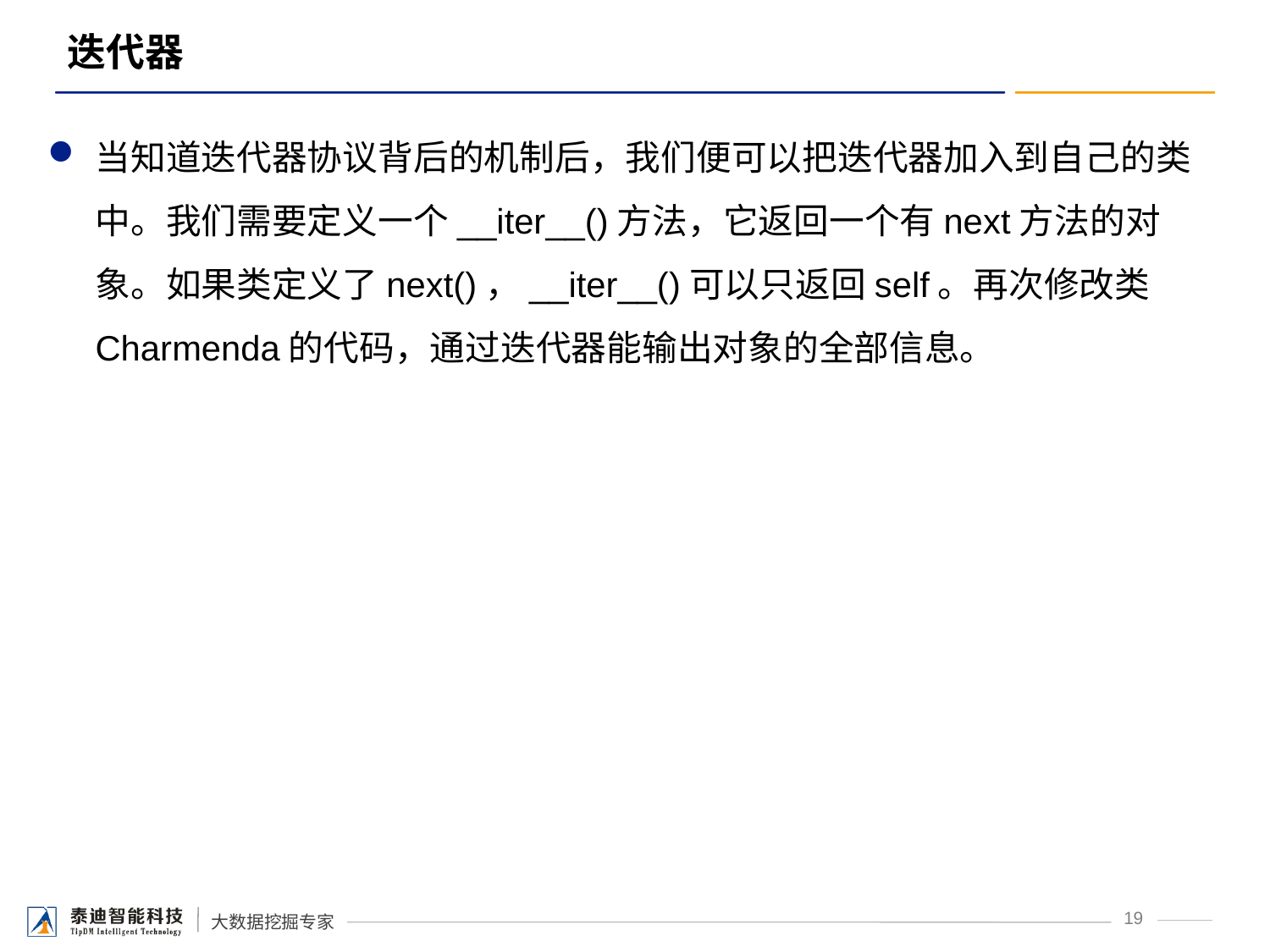

# 迭代器
当知道迭代器协议背后的机制后，我们便可以把迭代器加入到自己的类中。我们需要定义一个__iter__()方法，它返回一个有next方法的对象。如果类定义了next()，__iter__()可以只返回self。再次修改类Charmenda的代码，通过迭代器能输出对象的全部信息。